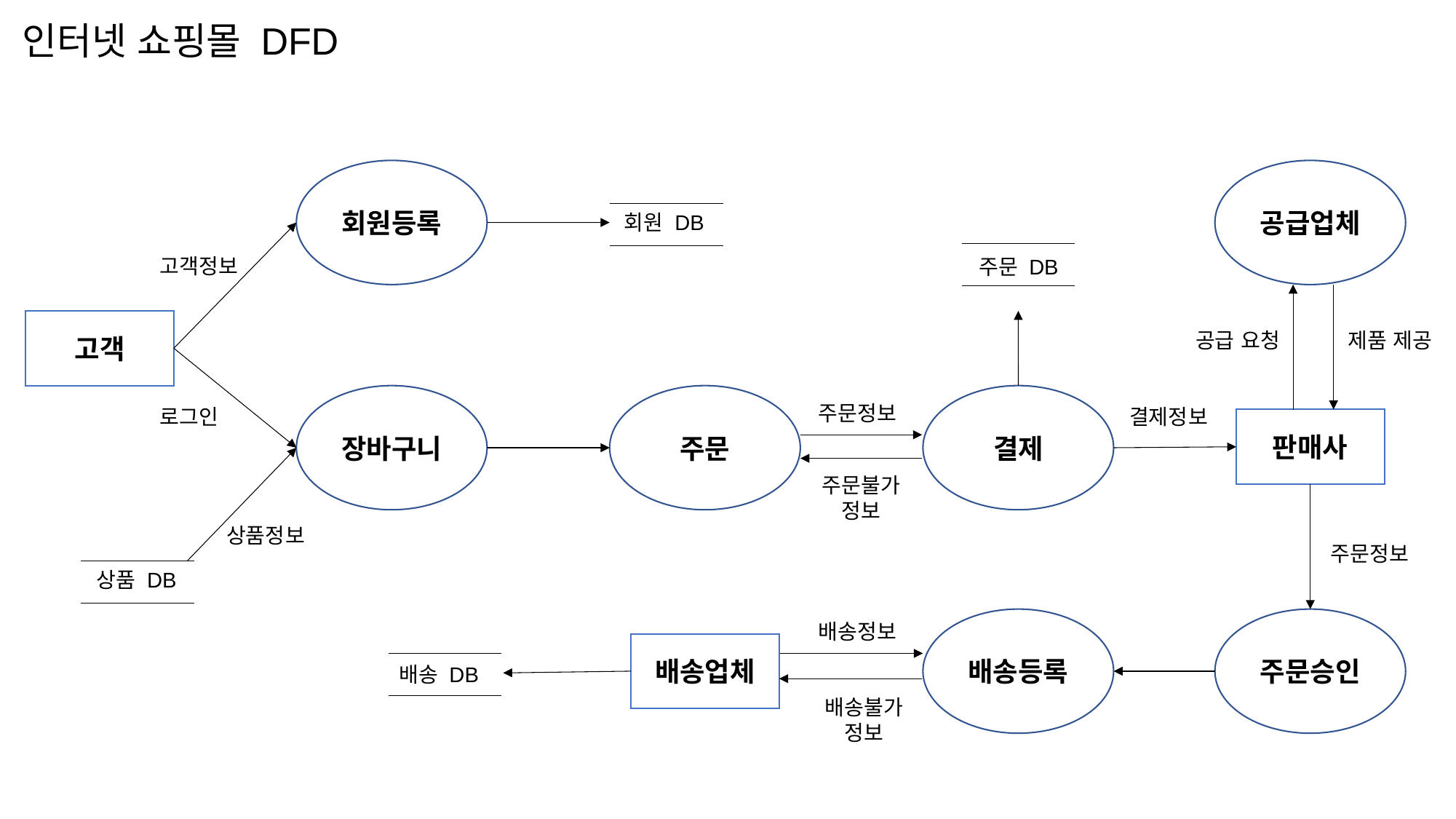

인터넷 쇼핑몰 DFD
회원등록
공급업체
회원 DB
고객정보
주문 DB
고객
공급 요청
제품 제공
장바구니
주문
결제
주문정보
로그인
결제정보
판매사
주문불가
정보
상품정보
주문정보
상품 DB
배송등록
주문승인
배송정보
배송업체
배송 DB
배송불가
정보